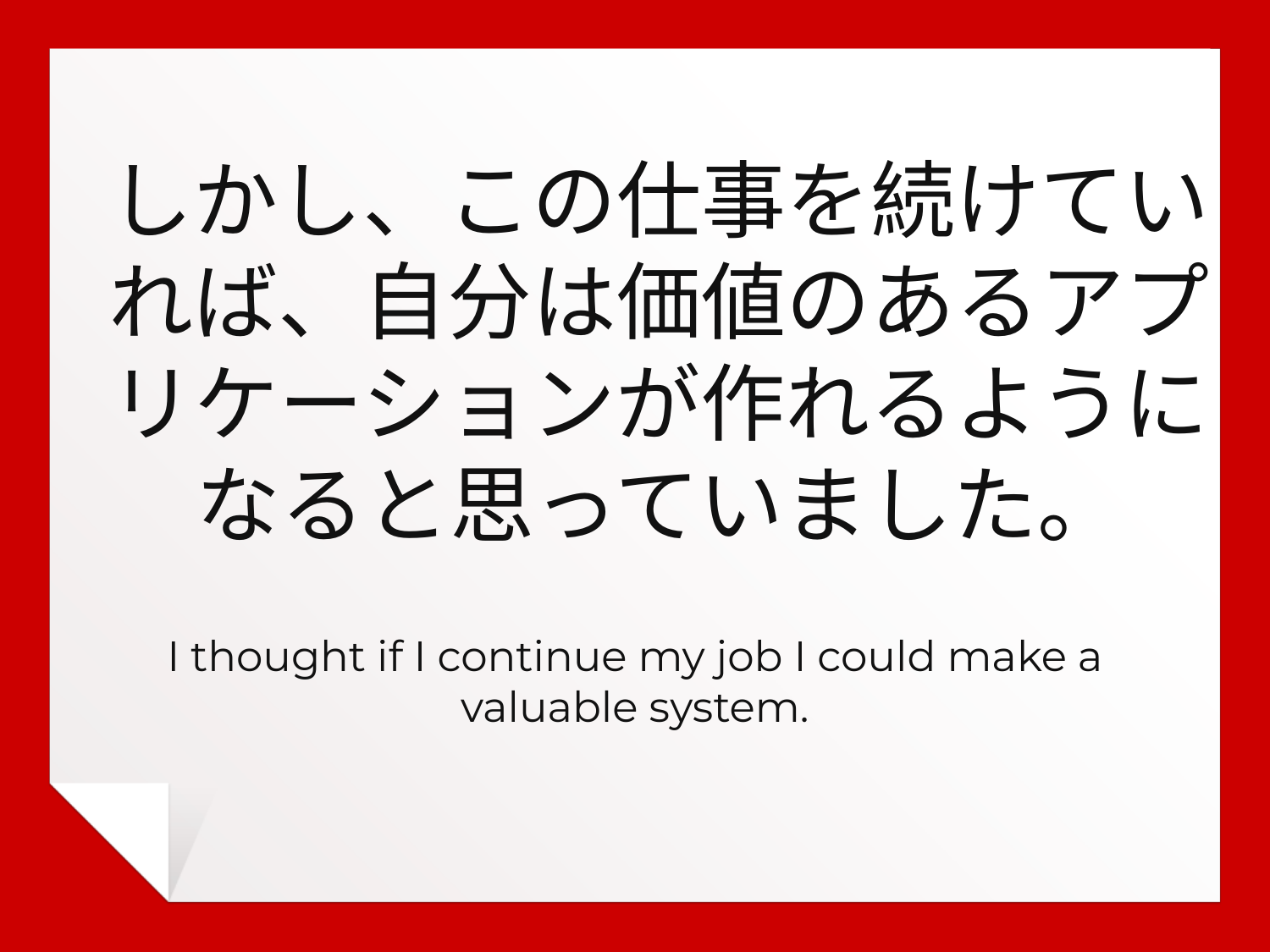

しかし、この仕事を続けていれば、自分は価値のあるアプリケーションが作れるようになると思っていました。
I thought if I continue my job I could make a valuable system.